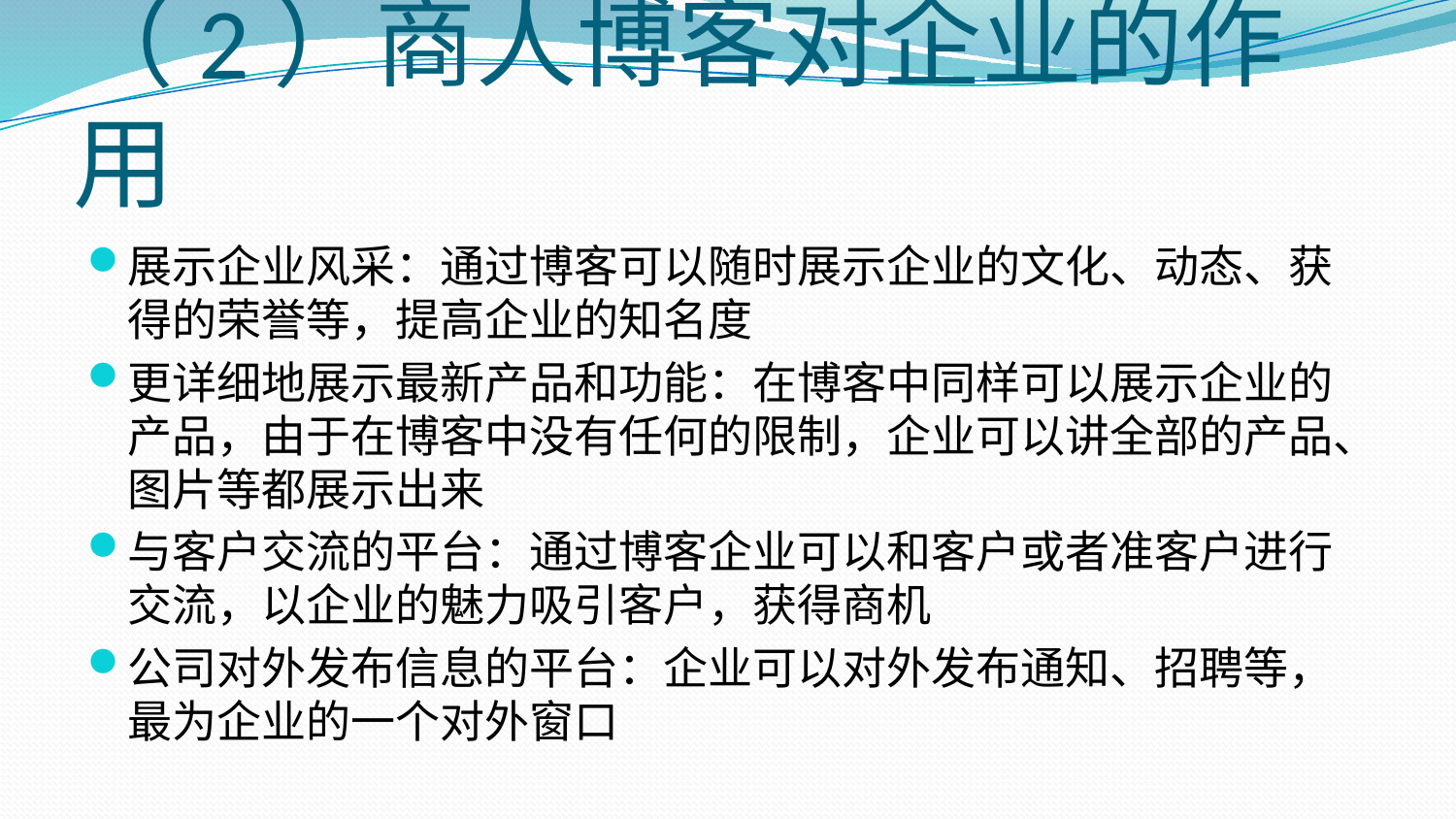

# （2）商人博客对企业的作用
展示企业风采：通过博客可以随时展示企业的文化、动态、获得的荣誉等，提高企业的知名度
更详细地展示最新产品和功能：在博客中同样可以展示企业的产品，由于在博客中没有任何的限制，企业可以讲全部的产品、图片等都展示出来
与客户交流的平台：通过博客企业可以和客户或者准客户进行交流，以企业的魅力吸引客户，获得商机
公司对外发布信息的平台：企业可以对外发布通知、招聘等，最为企业的一个对外窗口